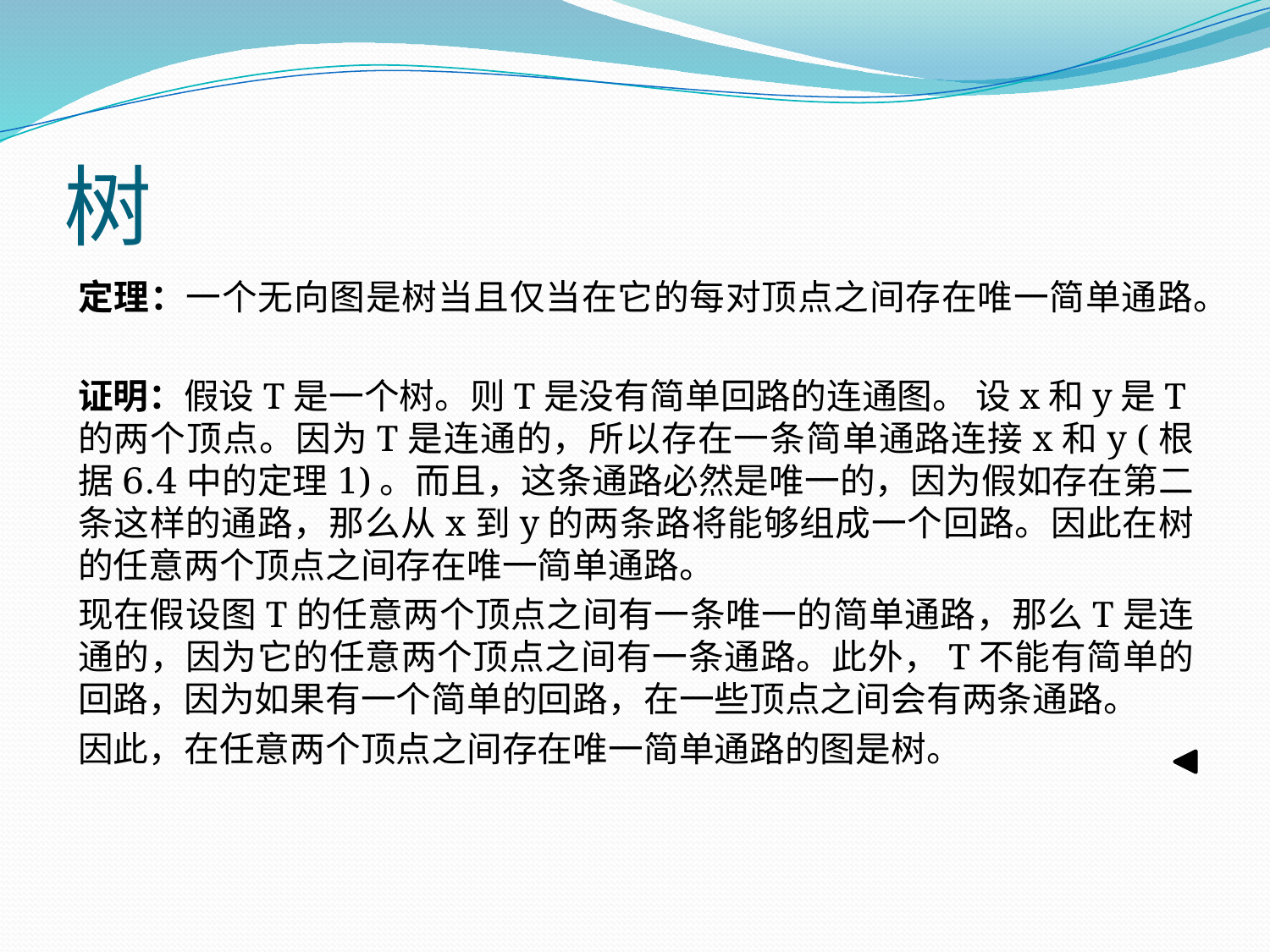

# 树
定理：一个无向图是树当且仅当在它的每对顶点之间存在唯一简单通路。

证明：假设T是一个树。则T是没有简单回路的连通图。 设x和y是T的两个顶点。因为T是连通的，所以存在一条简单通路连接x和y (根据6.4中的定理1)。而且，这条通路必然是唯一的，因为假如存在第二条这样的通路，那么从x到y的两条路将能够组成一个回路。因此在树的任意两个顶点之间存在唯一简单通路。
现在假设图T的任意两个顶点之间有一条唯一的简单通路，那么T是连通的，因为它的任意两个顶点之间有一条通路。此外，T不能有简单的回路，因为如果有一个简单的回路，在一些顶点之间会有两条通路。
因此，在任意两个顶点之间存在唯一简单通路的图是树。